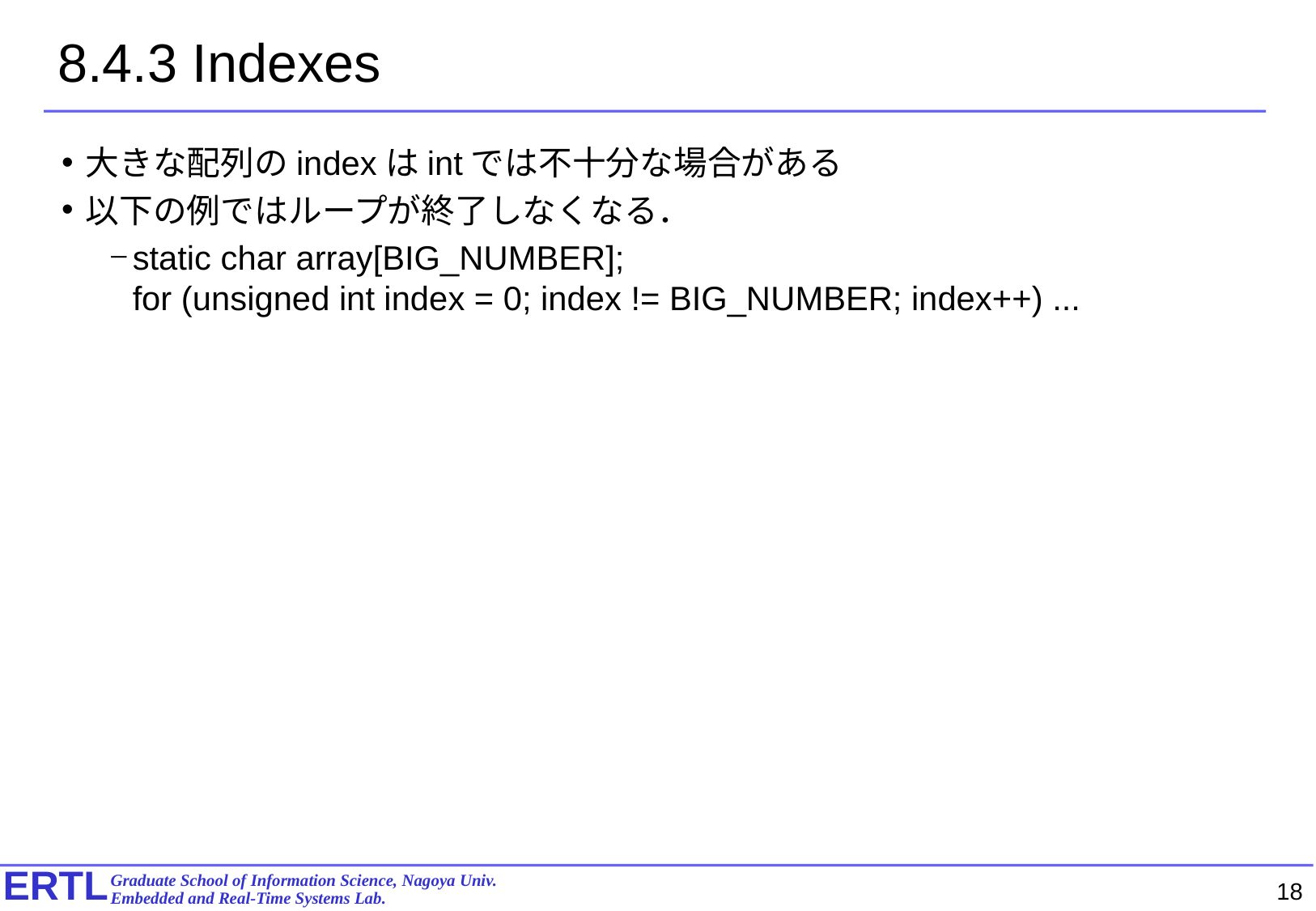

# 8.4.3 Indexes
大きな配列のindexはintでは不十分な場合がある
以下の例ではループが終了しなくなる．
static char array[BIG_NUMBER];
for (unsigned int index = 0; index != BIG_NUMBER; index++) ...
18